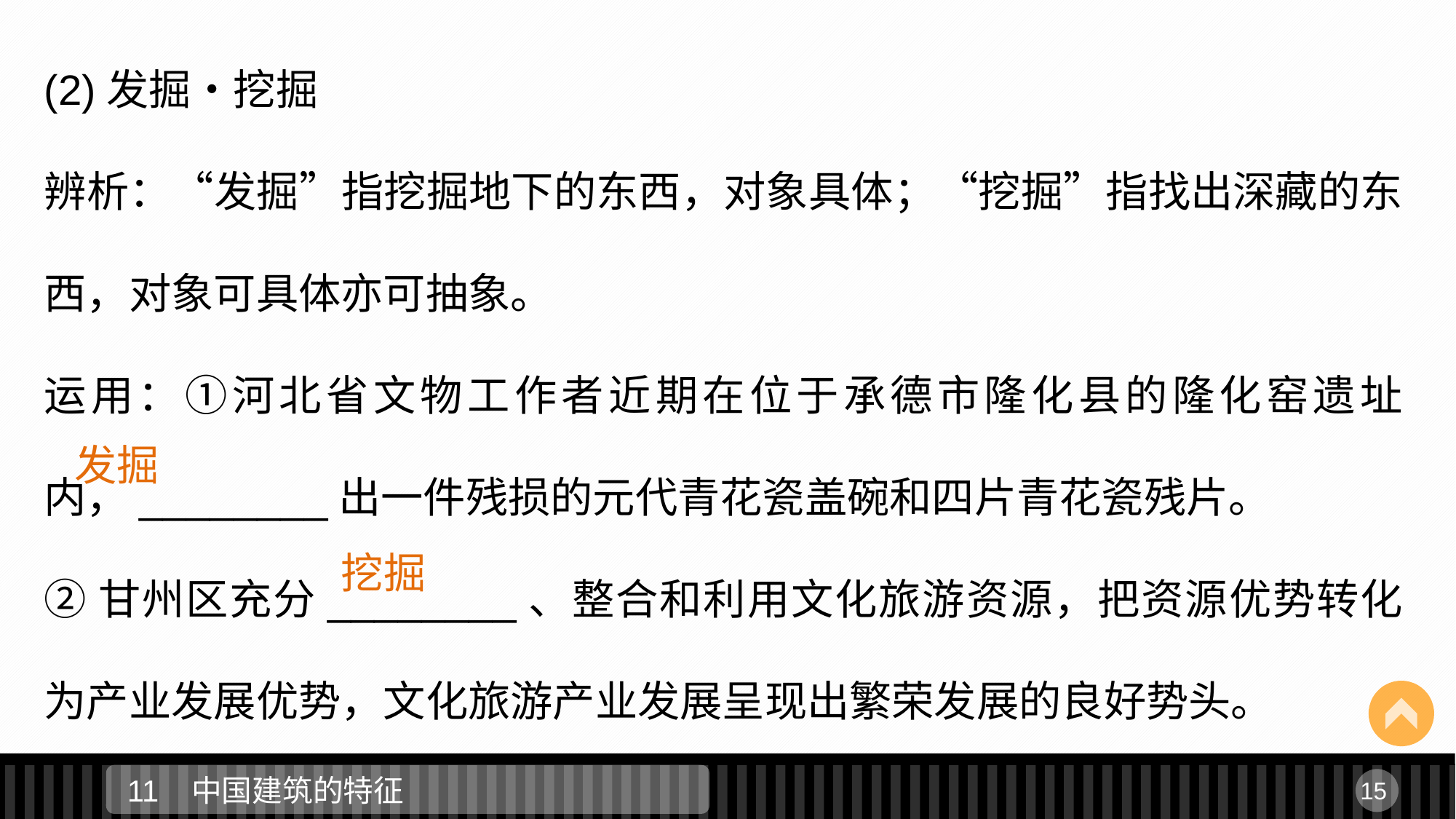

(2)发掘•挖掘
辨析：“发掘”指挖掘地下的东西，对象具体；“挖掘”指找出深藏的东西，对象可具体亦可抽象。
运用：①河北省文物工作者近期在位于承德市隆化县的隆化窑遗址内，________出一件残损的元代青花瓷盖碗和四片青花瓷残片。
②甘州区充分________、整合和利用文化旅游资源，把资源优势转化为产业发展优势，文化旅游产业发展呈现出繁荣发展的良好势头。
发掘
挖掘